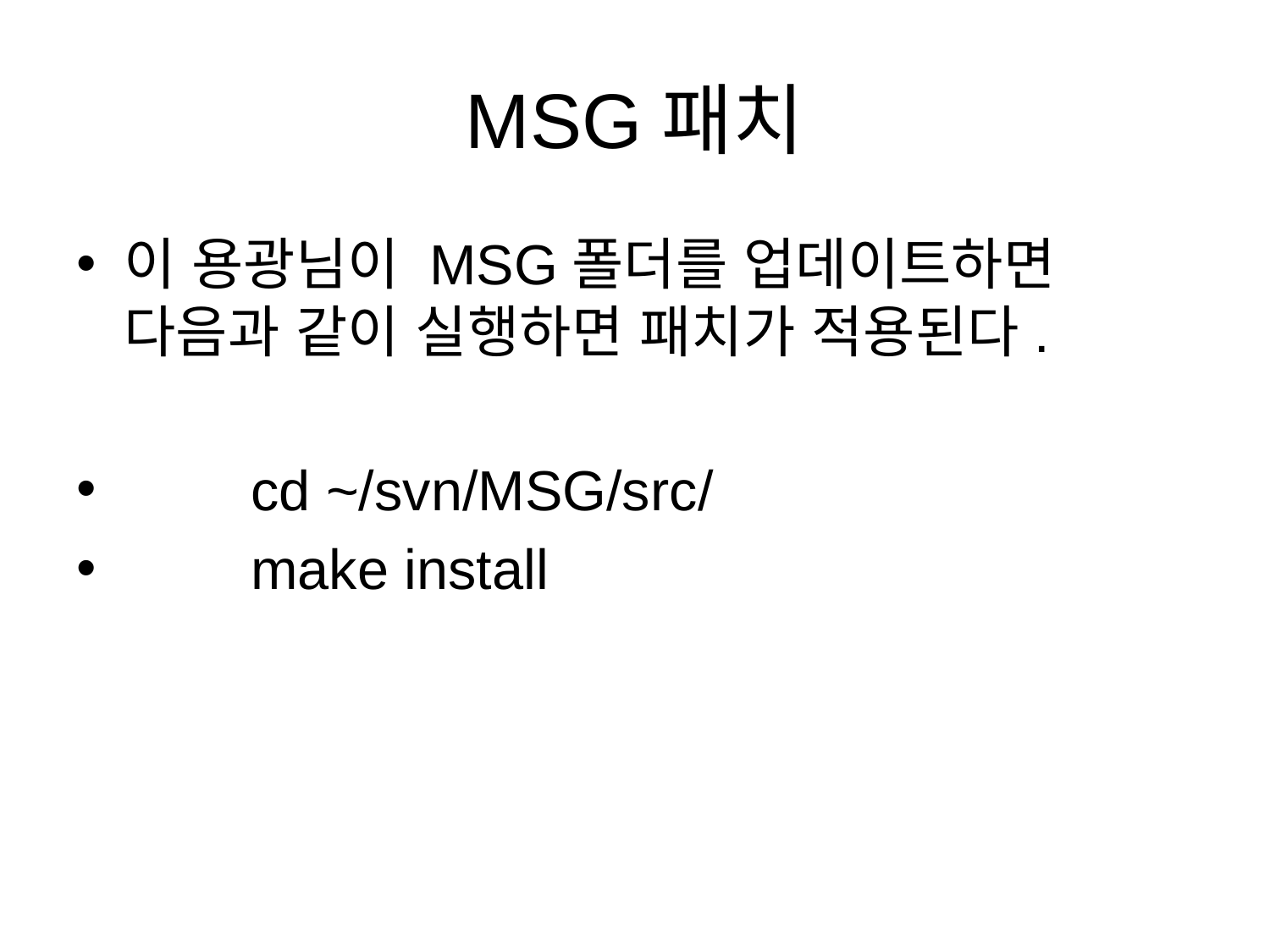

# MSG패치
이 용광님이 MSG폴더를 업데이트하면 다음과 같이 실행하면 패치가 적용된다.

	cd ~/svn/MSG/src/
	make install